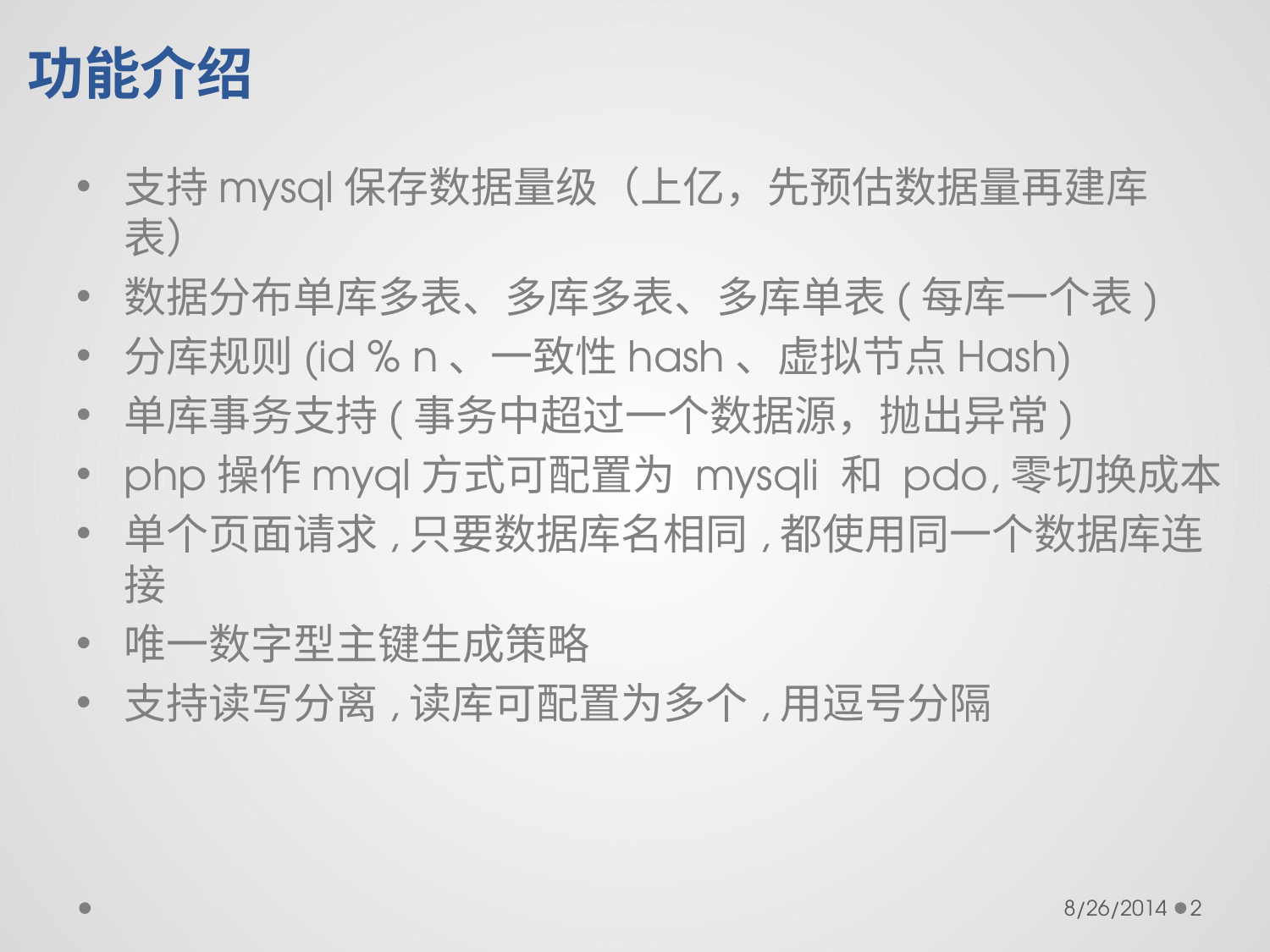

功能介绍
支持mysql保存数据量级（上亿，先预估数据量再建库表）
数据分布单库多表、多库多表、多库单表(每库一个表)
分库规则(id % n、一致性hash、虚拟节点Hash)
单库事务支持(事务中超过一个数据源，抛出异常)
php操作myql方式可配置为 mysqli 和 pdo,零切换成本
单个页面请求,只要数据库名相同,都使用同一个数据库连接
唯一数字型主键生成策略
支持读写分离,读库可配置为多个,用逗号分隔
8/26/2014
2